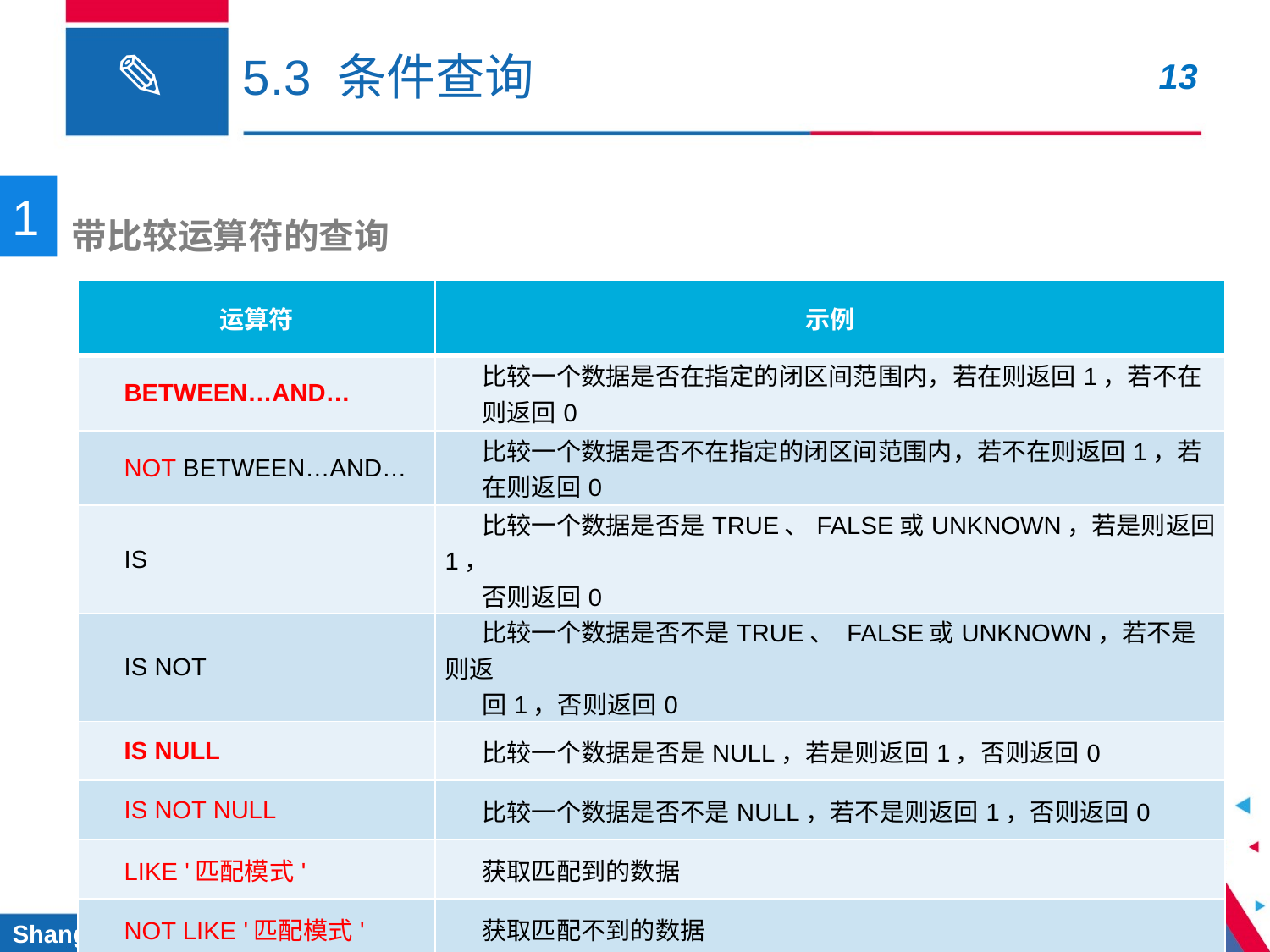

# 5.3 条件查询

1
带比较运算符的查询
| 运算符 | 示例 |
| --- | --- |
| BETWEEN…AND… | 比较一个数据是否在指定的闭区间范围内，若在则返回1，若不在 则返回0 |
| NOT BETWEEN…AND… | 比较一个数据是否不在指定的闭区间范围内，若不在则返回1，若 在则返回0 |
| IS | 比较一个数据是否是TRUE、FALSE或UNKNOWN，若是则返回1， 否则返回0 |
| IS NOT | 比较一个数据是否不是TRUE、 FALSE或UNKNOWN，若不是则返 回1，否则返回0 |
| IS NULL | 比较一个数据是否是NULL，若是则返回1，否则返回0 |
| IS NOT NULL | 比较一个数据是否不是NULL，若不是则返回1，否则返回0 |
| LIKE '匹配模式' | 获取匹配到的数据 |
| NOT LIKE '匹配模式' | 获取匹配不到的数据 |